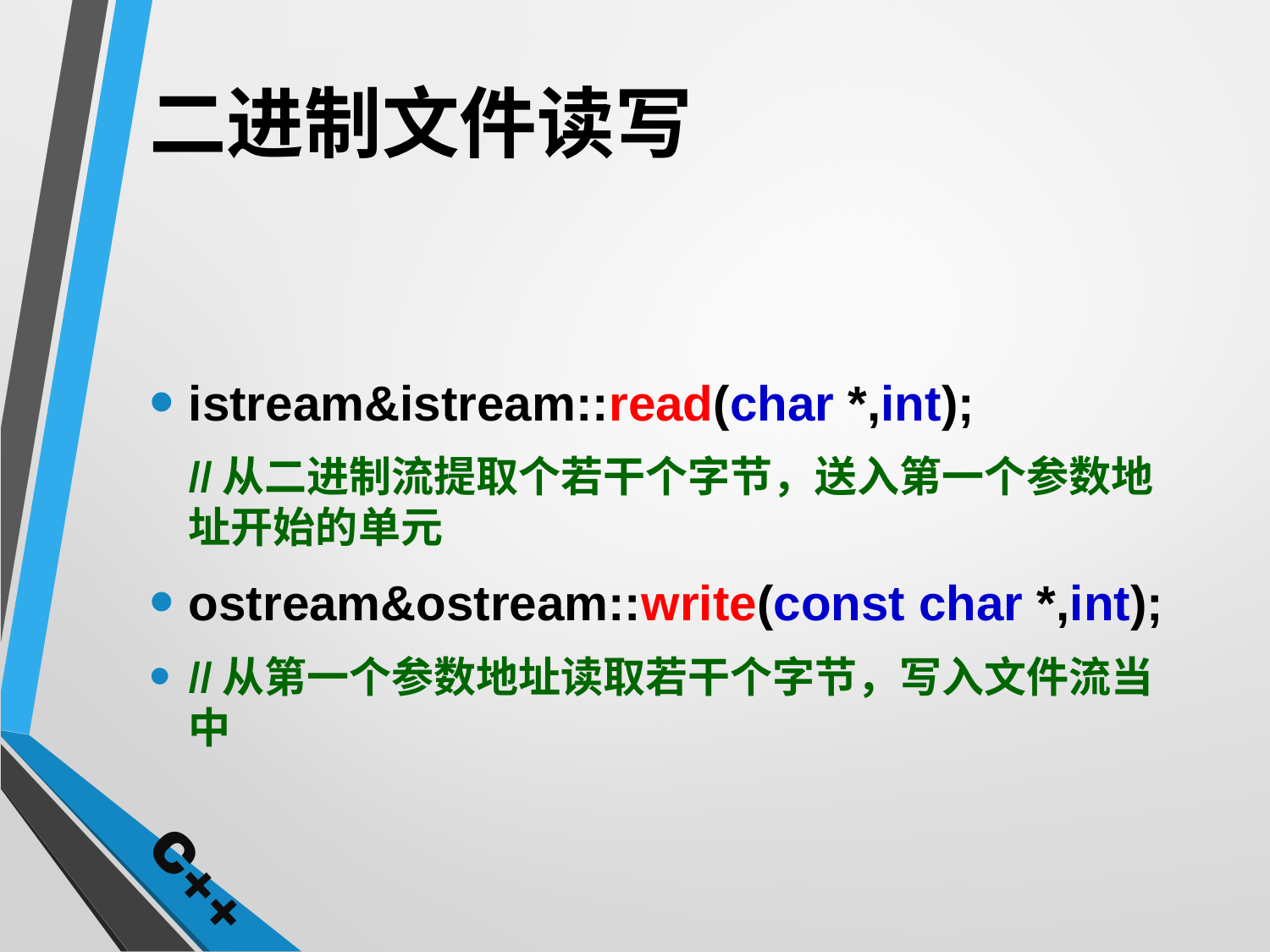

# 二进制文件读写
istream&istream::read(char *,int);
	//从二进制流提取个若干个字节，送入第一个参数地址开始的单元
ostream&ostream::write(const char *,int);
//从第一个参数地址读取若干个字节，写入文件流当中